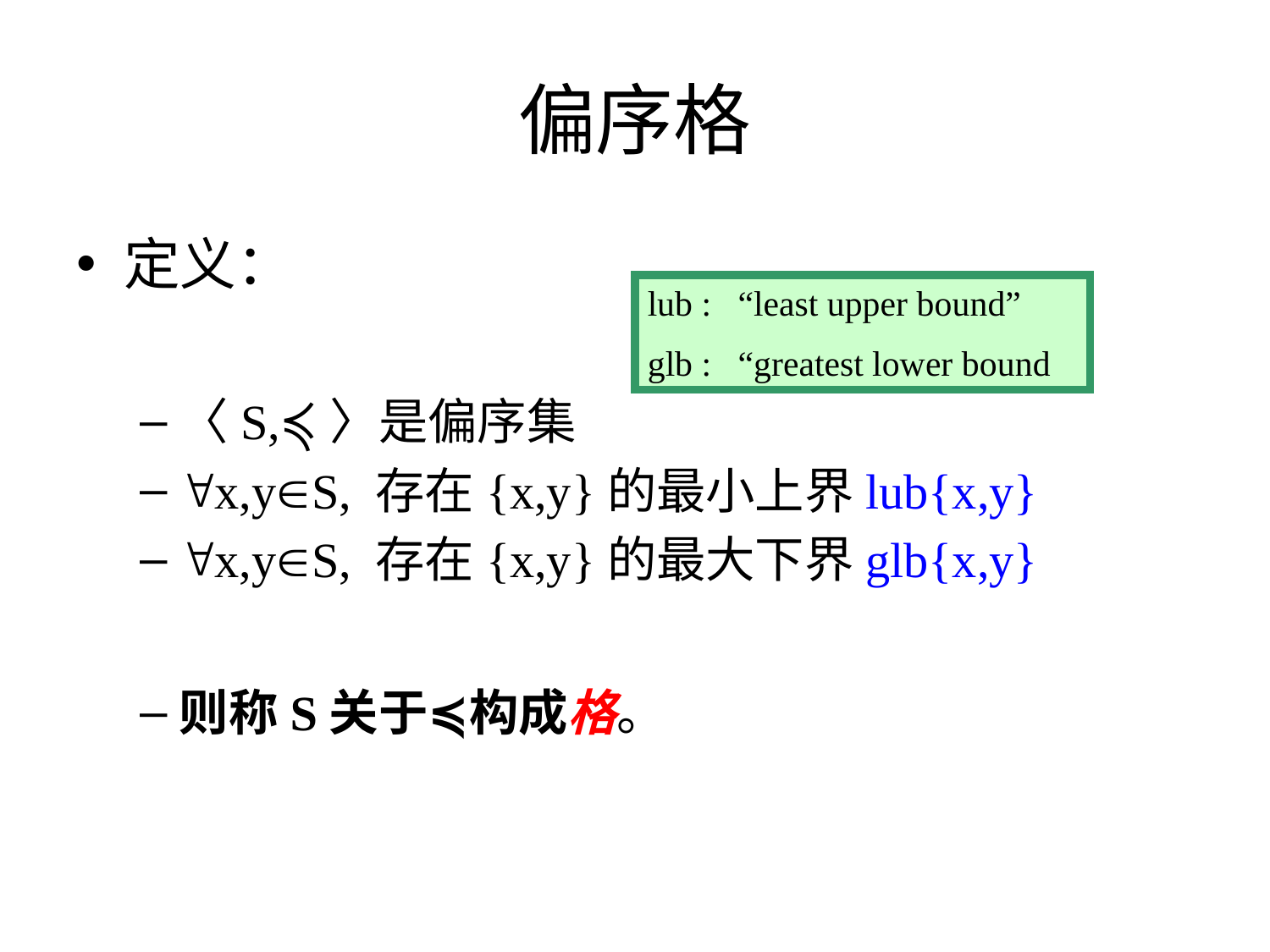

# 偏序格
定义：

〈S,≼〉是偏序集
∀x,y∈S, 存在{x,y}的最小上界lub{x,y}
∀x,y∈S, 存在{x,y}的最大下界glb{x,y}

则称S关于≼构成格。

lub :   “least upper bound”
glb :   “greatest lower bound